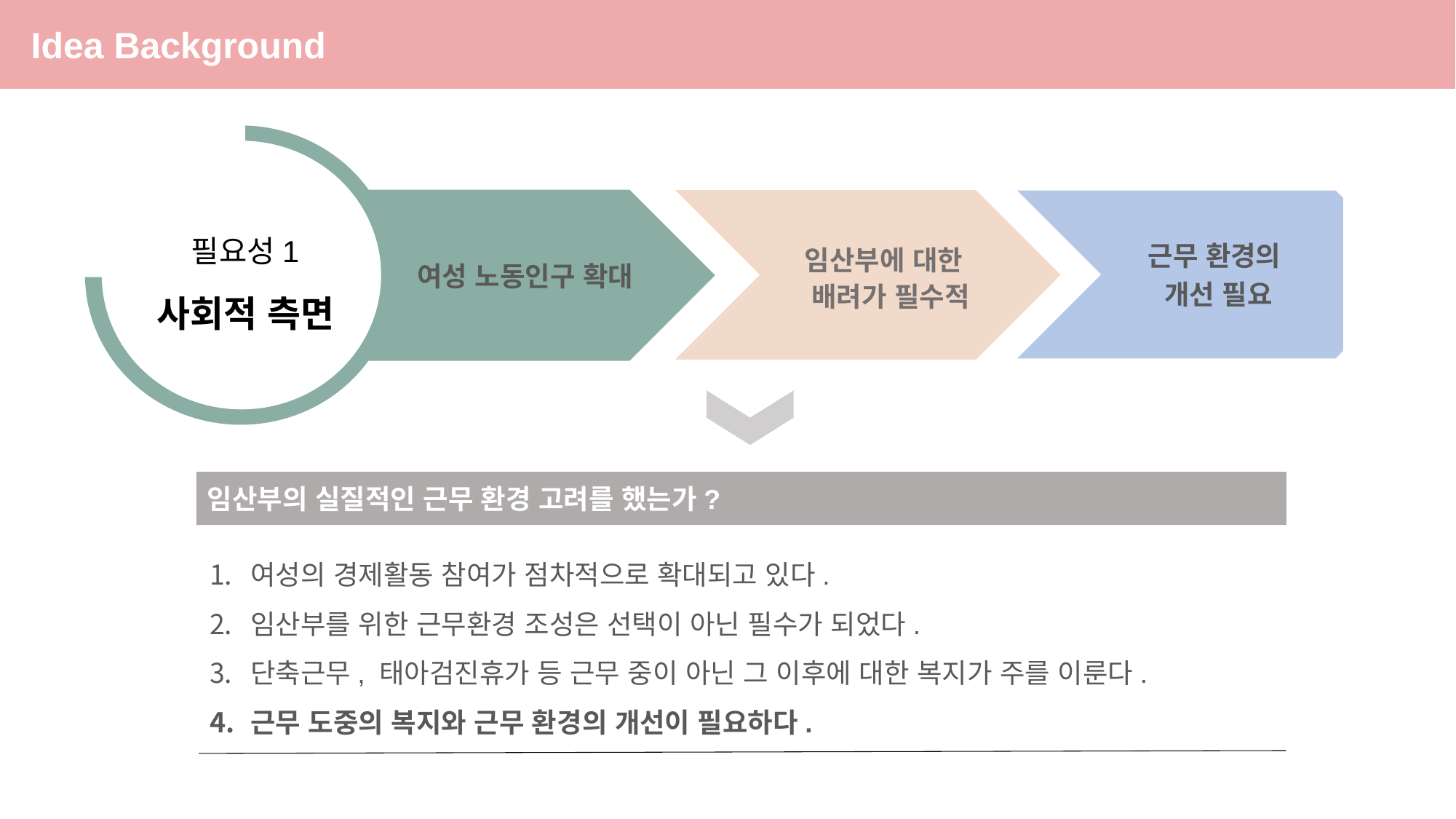

Idea Background

필요성1
사회적 측면

근무 환경의

개선 필요
 여성 노동인구 확대

임산부에 대한

 배려가 필수적

임산부의 실질적인 근무 환경 고려를 했는가?
여성의 경제활동 참여가 점차적으로 확대되고 있다.
임산부를 위한 근무환경 조성은 선택이 아닌 필수가 되었다.
단축근무, 태아검진휴가 등 근무 중이 아닌 그 이후에 대한 복지가 주를 이룬다.
근무 도중의 복지와 근무 환경의 개선이 필요하다.